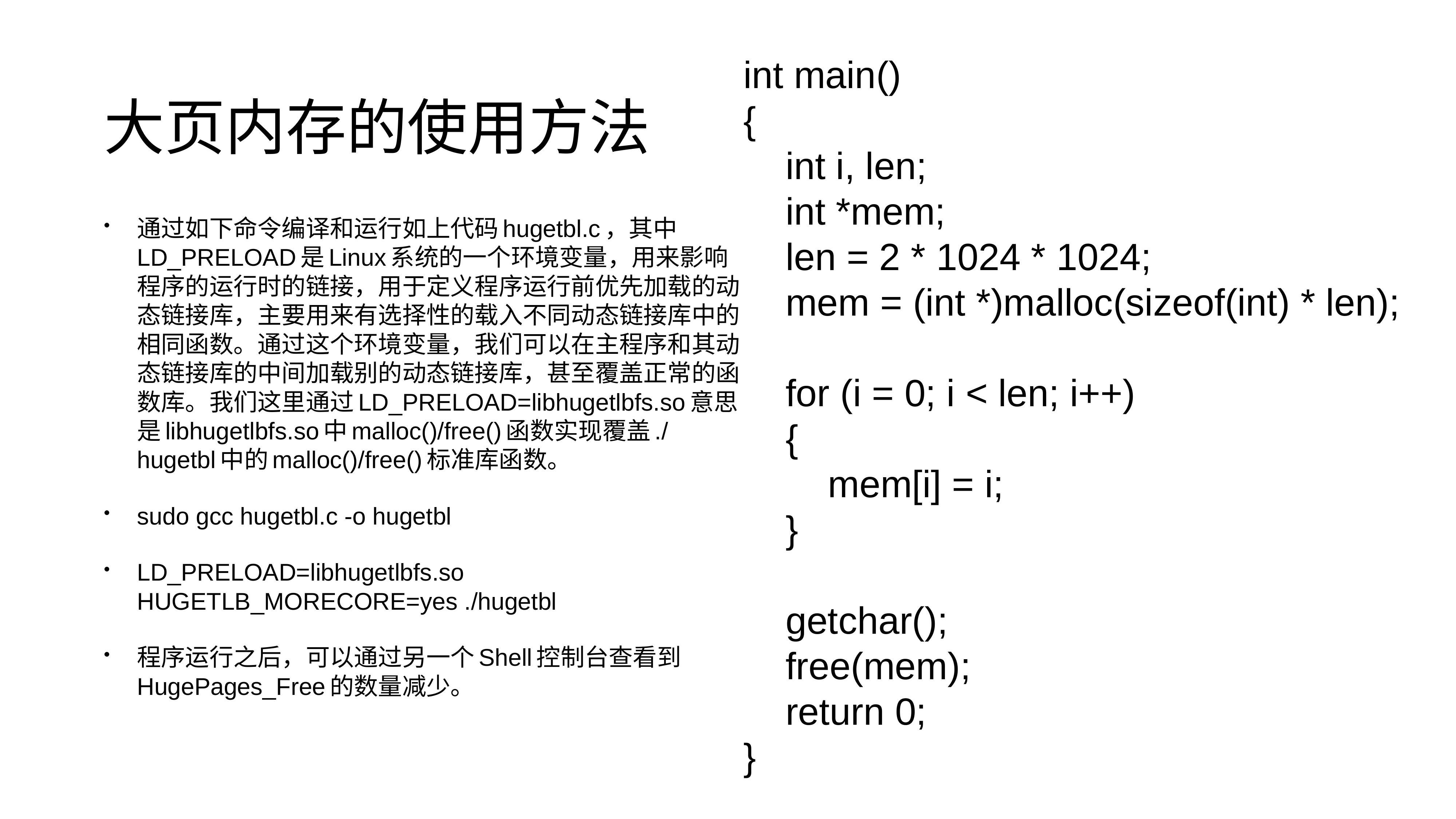

#include<stdio.h>
#include<stdlib.h>

int main()
{
    int i, len;
    int *mem;
    len = 2 * 1024 * 1024;
    mem = (int *)malloc(sizeof(int) * len);

    for (i = 0; i < len; i++)
    {
        mem[i] = i;
    }

    getchar();
    free(mem);
    return 0;
}
# 大页内存的使用方法
通过如下命令编译和运行如上代码hugetbl.c，其中LD_PRELOAD是Linux系统的一个环境变量，用来影响程序的运行时的链接，用于定义程序运行前优先加载的动态链接库，主要用来有选择性的载入不同动态链接库中的相同函数。通过这个环境变量，我们可以在主程序和其动态链接库的中间加载别的动态链接库，甚至覆盖正常的函数库。我们这里通过LD_PRELOAD=libhugetlbfs.so意思是libhugetlbfs.so中malloc()/free()函数实现覆盖./hugetbl中的malloc()/free()标准库函数。
sudo gcc hugetbl.c -o hugetbl
LD_PRELOAD=libhugetlbfs.so HUGETLB_MORECORE=yes ./hugetbl
程序运行之后，可以通过另一个Shell控制台查看到HugePages_Free的数量减少。